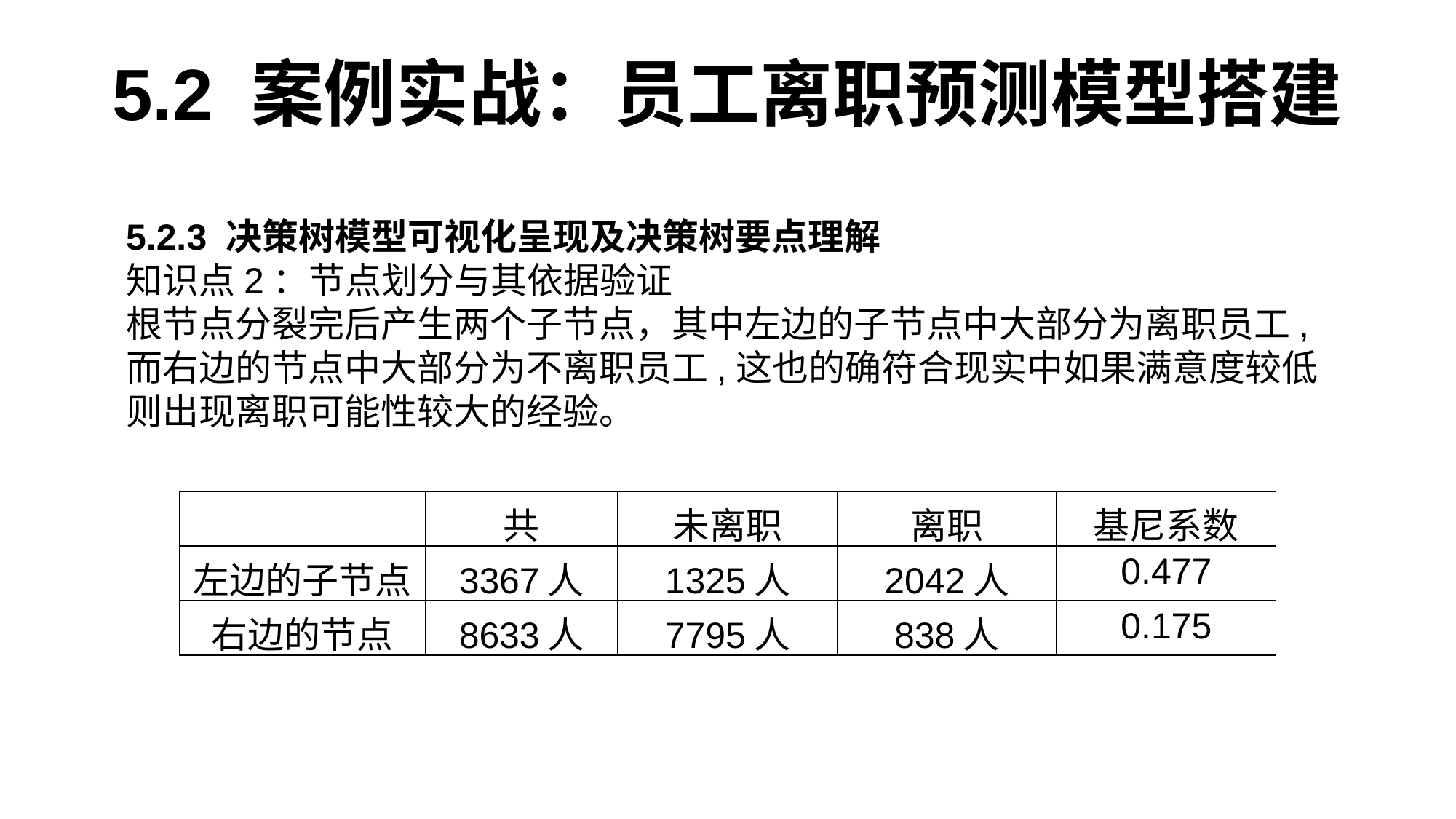

5.2 案例实战：员工离职预测模型搭建
5.2.3 决策树模型可视化呈现及决策树要点理解
知识点2：节点划分与其依据验证
根节点分裂完后产生两个子节点，其中左边的子节点中大部分为离职员工,而右边的节点中大部分为不离职员工,这也的确符合现实中如果满意度较低则出现离职可能性较大的经验。

|  | 共 | 未离职 | 离职 | 基尼系数 |
| --- | --- | --- | --- | --- |
| 左边的子节点 | 3367人 | 1325人 | 2042人 | 0.477 |
| 右边的节点 | 8633人 | 7795人 | 838人 | 0.175 |